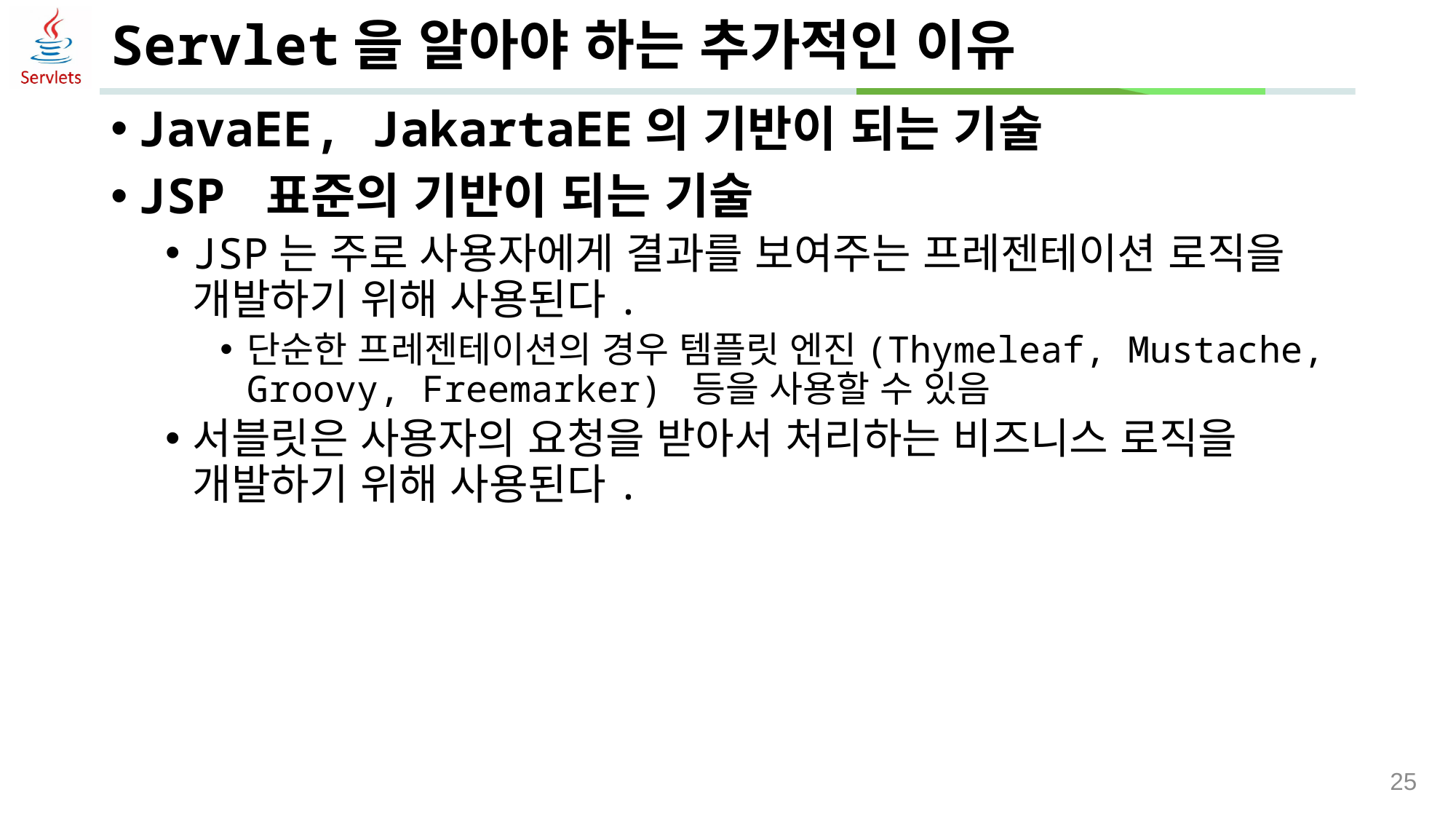

# Servlet을 알아야 하는 추가적인 이유
JavaEE, JakartaEE의 기반이 되는 기술
JSP 표준의 기반이 되는 기술
JSP는 주로 사용자에게 결과를 보여주는 프레젠테이션 로직을 개발하기 위해 사용된다.
단순한 프레젠테이션의 경우 템플릿 엔진(Thymeleaf, Mustache, Groovy, Freemarker) 등을 사용할 수 있음
서블릿은 사용자의 요청을 받아서 처리하는 비즈니스 로직을 개발하기 위해 사용된다.

25